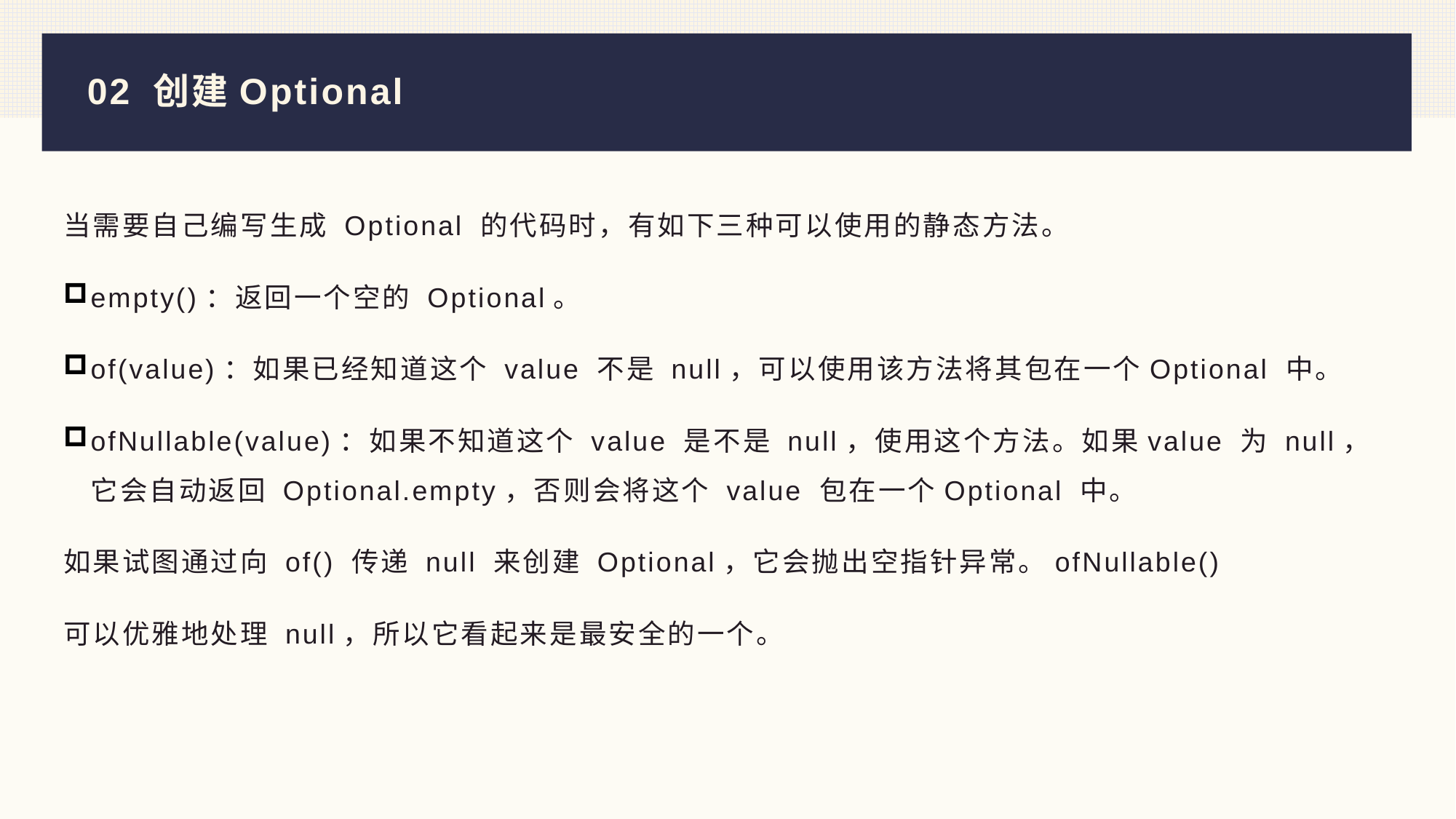

# 02 创建Optional
当需要自己编写生成 Optional 的代码时，有如下三种可以使用的静态方法。
empty()：返回一个空的 Optional。
of(value)：如果已经知道这个 value 不是 null，可以使用该方法将其包在一个Optional 中。
ofNullable(value)：如果不知道这个 value 是不是 null，使用这个方法。如果value 为 null，它会自动返回 Optional.empty，否则会将这个 value 包在一个Optional 中。
如果试图通过向 of() 传递 null 来创建 Optional，它会抛出空指针异常。ofNullable()
可以优雅地处理 null，所以它看起来是最安全的一个。